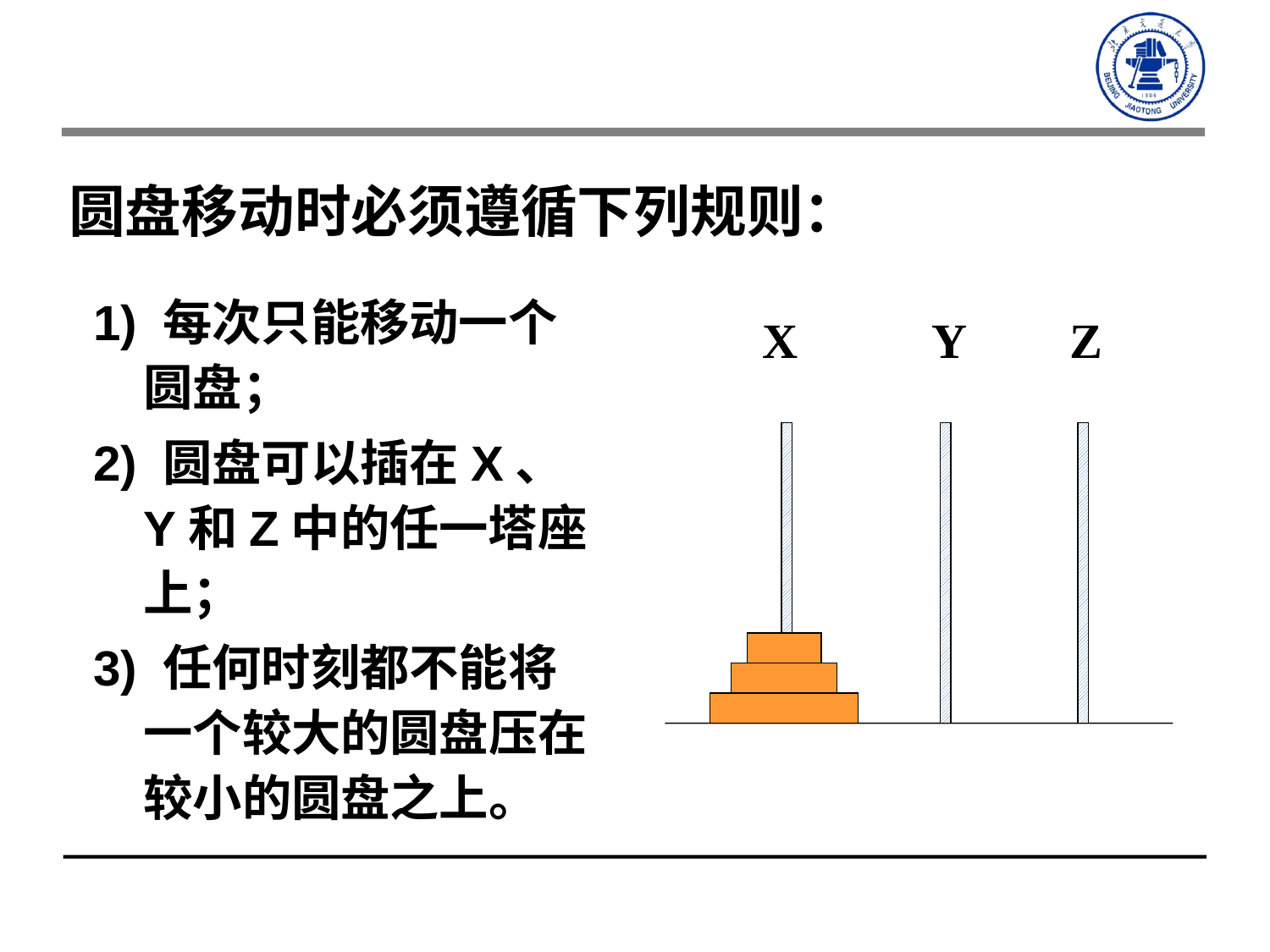

圆盘移动时必须遵循下列规则：
1) 每次只能移动一个圆盘；
2) 圆盘可以插在X、Y和Z中的任一塔座上；
3) 任何时刻都不能将一个较大的圆盘压在较小的圆盘之上。
X
Y
Z